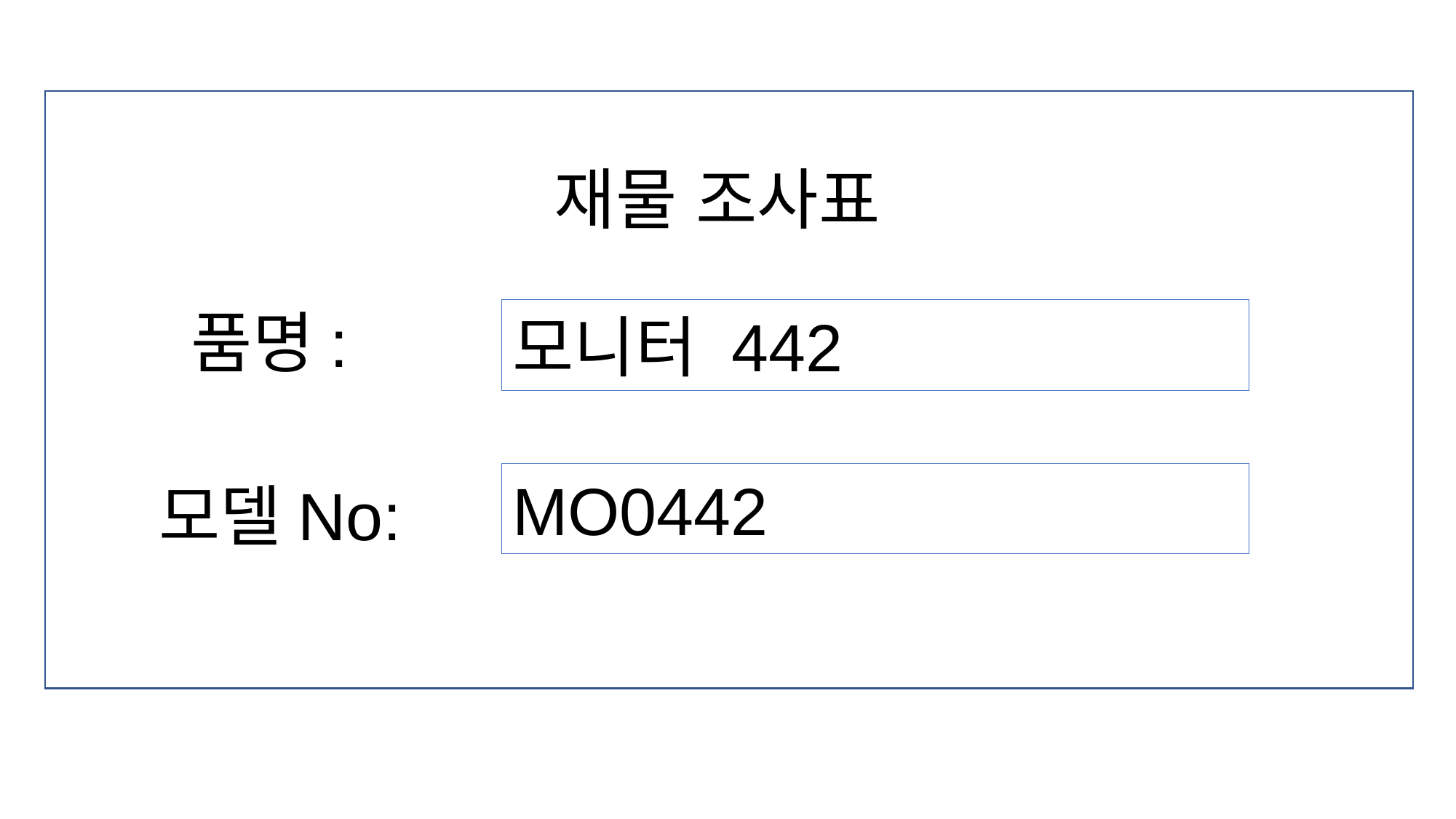

재물 조사표
품명:
모니터 442
MO0442
모델No: